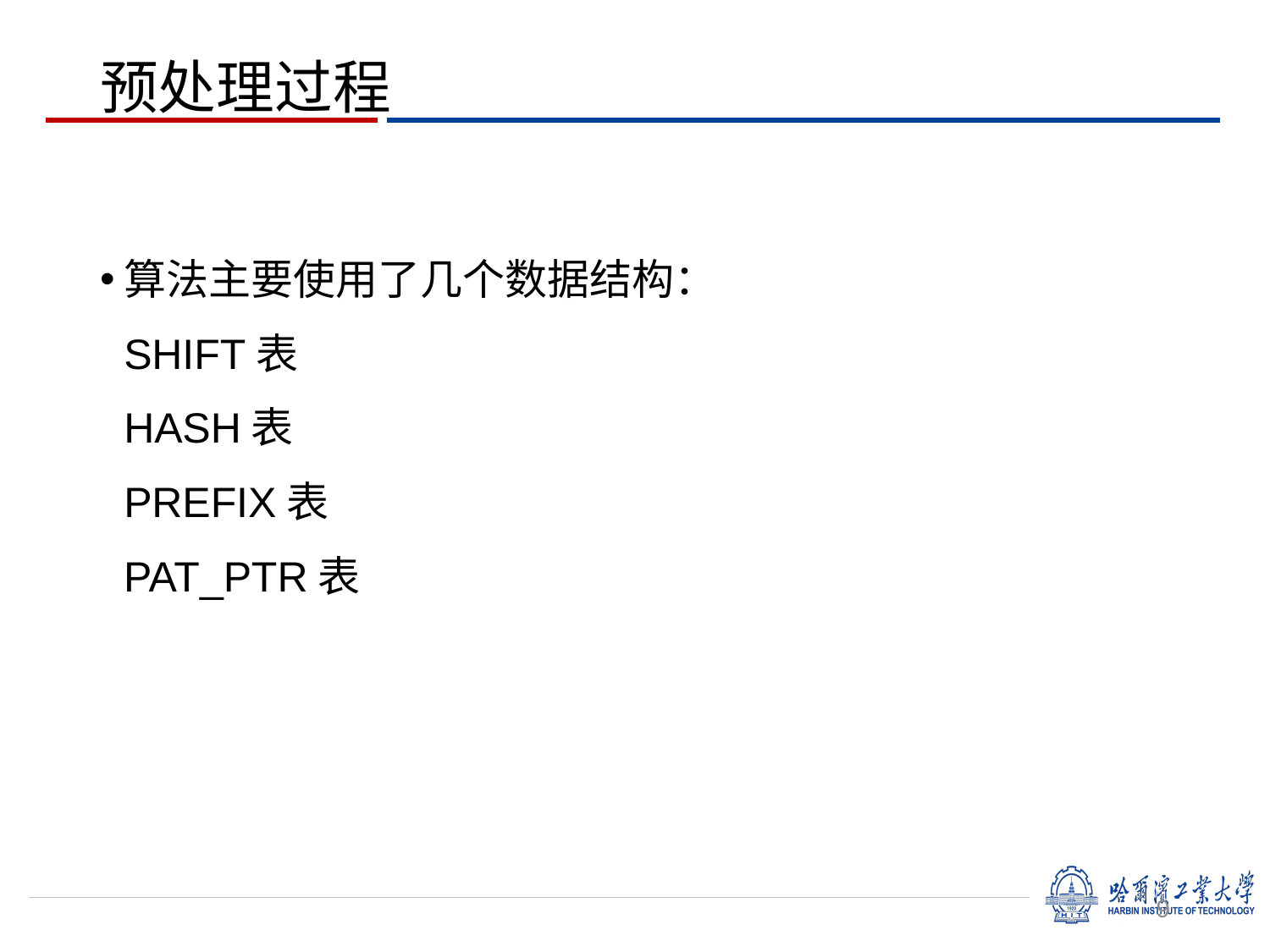

# 预处理过程
算法主要使用了几个数据结构：
	SHIFT表
	HASH表
	PREFIX表
  PAT_PTR表
9